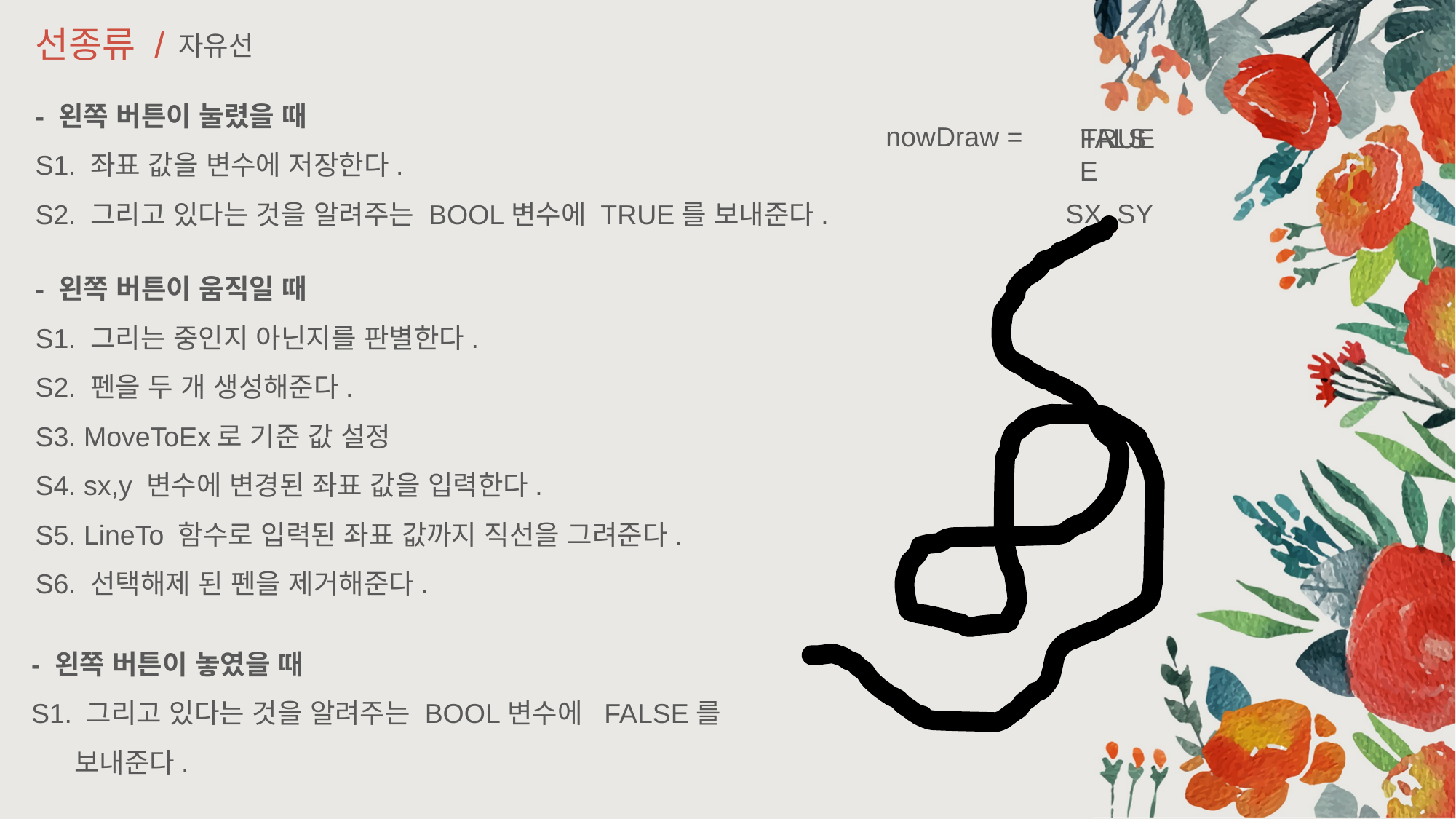

선종류 /
자유선
- 왼쪽 버튼이 눌렸을 때
S1. 좌표 값을 변수에 저장한다.
S2. 그리고 있다는 것을 알려주는 BOOL변수에 TRUE를 보내준다.
nowDraw =
TRUE
FALSE
SX, SY

- 왼쪽 버튼이 움직일 때
S1. 그리는 중인지 아닌지를 판별한다.
S2. 펜을 두 개 생성해준다.
S3. MoveToEx로 기준 값 설정
S4. sx,y 변수에 변경된 좌표 값을 입력한다.
S5. LineTo 함수로 입력된 좌표 값까지 직선을 그려준다.
S6. 선택해제 된 펜을 제거해준다.
- 왼쪽 버튼이 놓였을 때
S1. 그리고 있다는 것을 알려주는 BOOL변수에  FALSE를 보내준다.